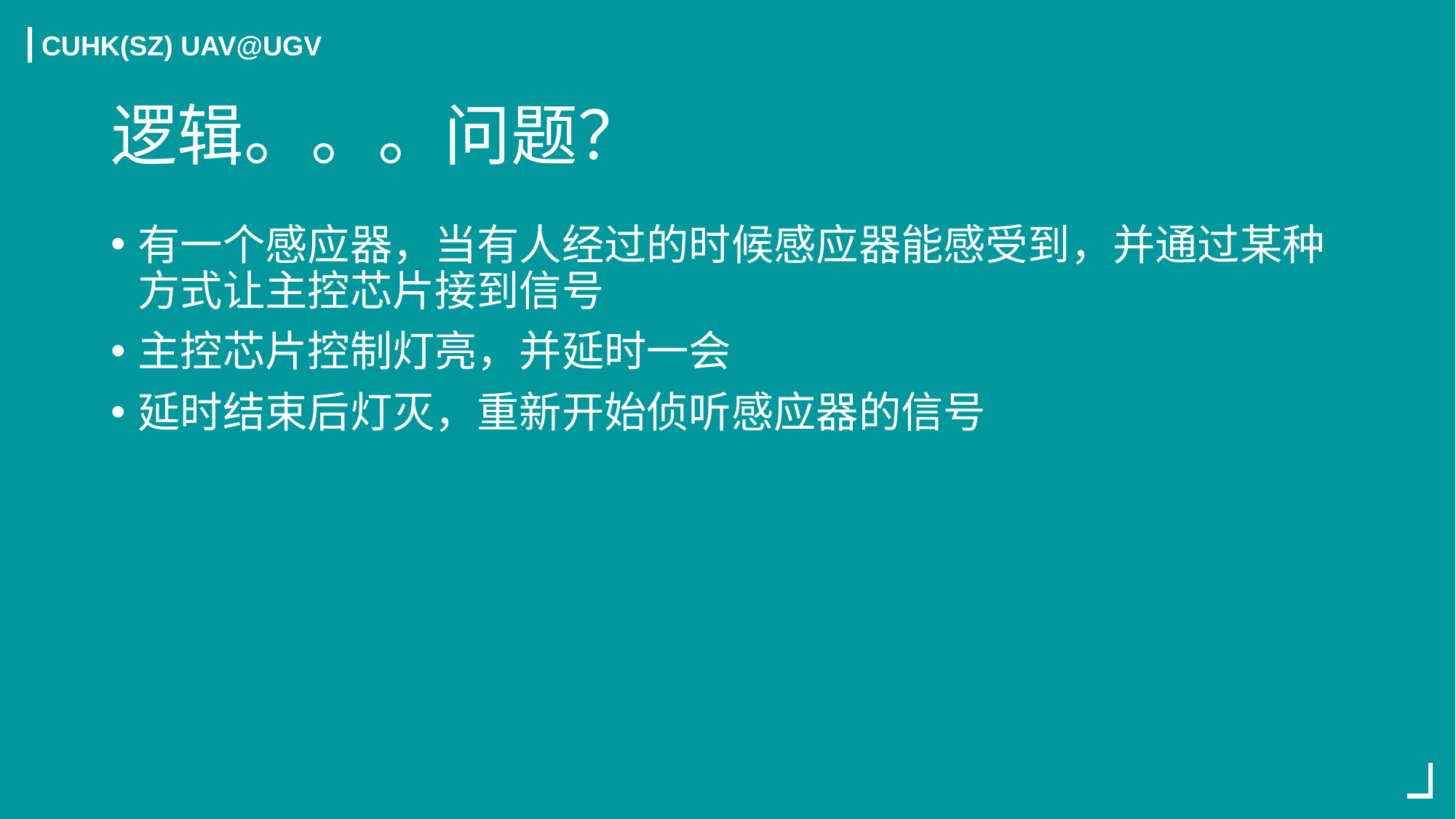

# 逻辑。。。问题？
有一个感应器，当有人经过的时候感应器能感受到，并通过某种方式让主控芯片接到信号
主控芯片控制灯亮，并延时一会
延时结束后灯灭，重新开始侦听感应器的信号